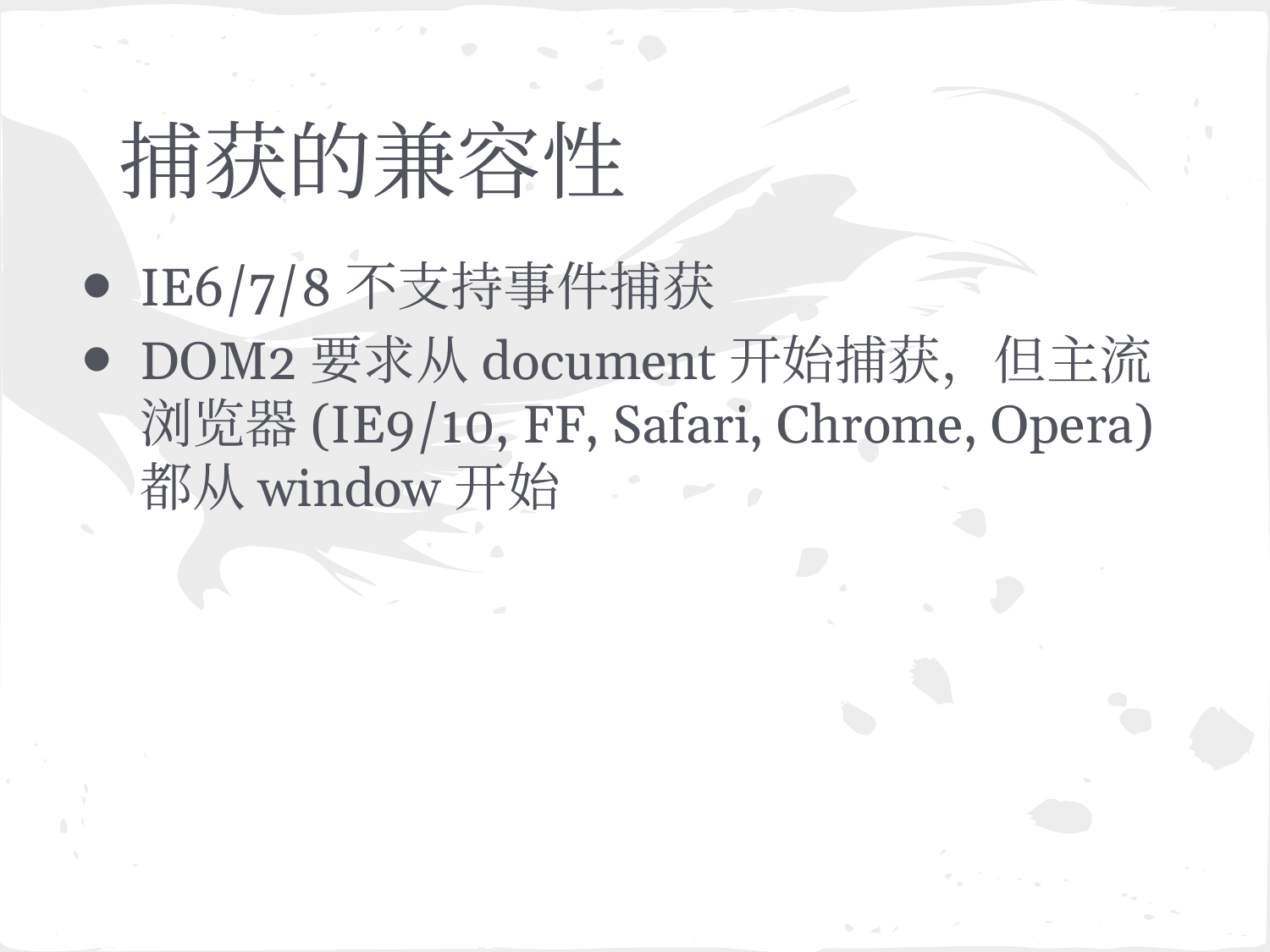

# 捕获的兼容性
IE6/7/8不支持事件捕获
DOM2要求从document开始捕获，但主流浏览器(IE9/10, FF, Safari, Chrome, Opera)都从window开始